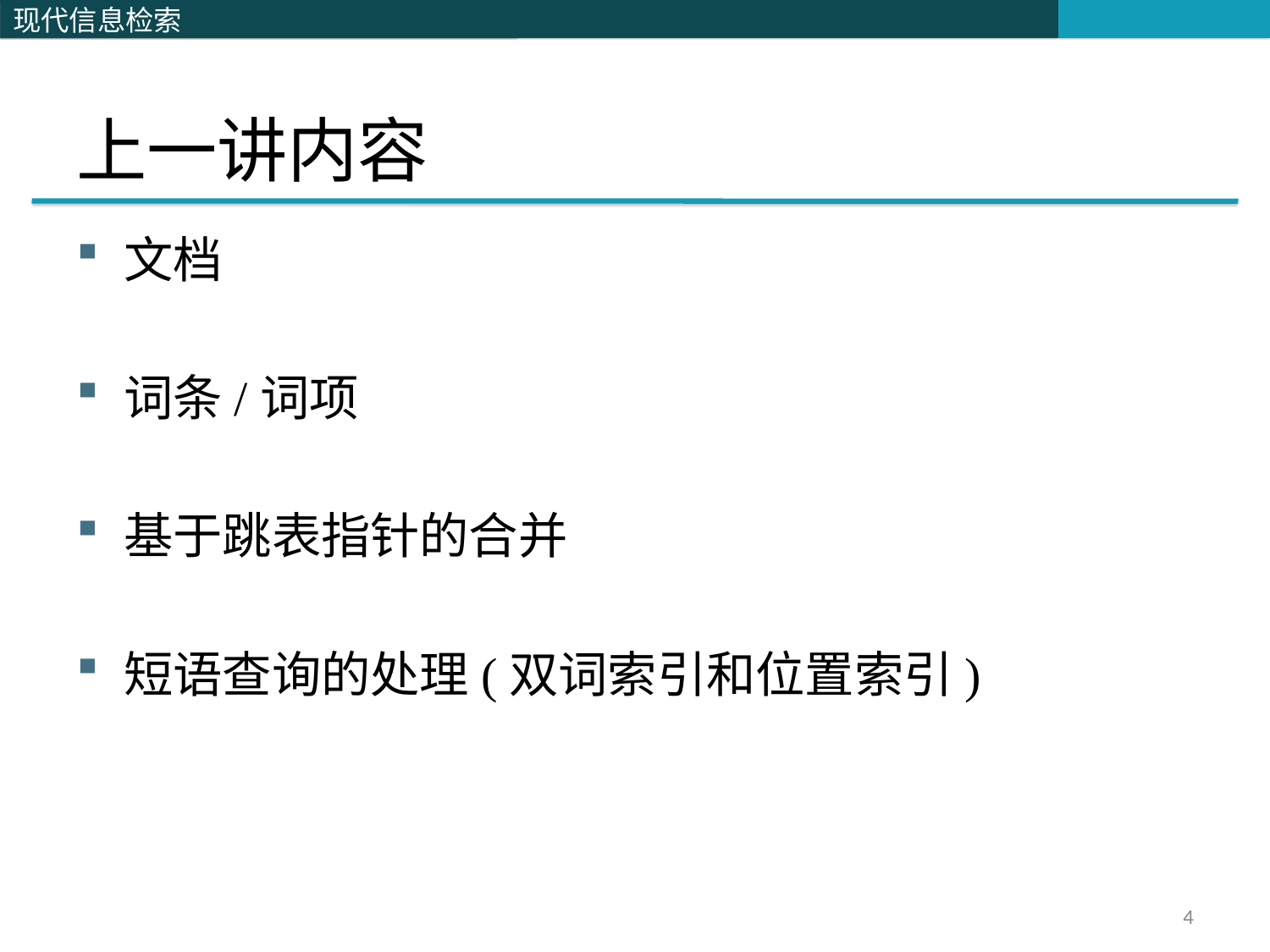

# 上一讲内容
文档

词条/词项

基于跳表指针的合并

短语查询的处理(双词索引和位置索引)
4